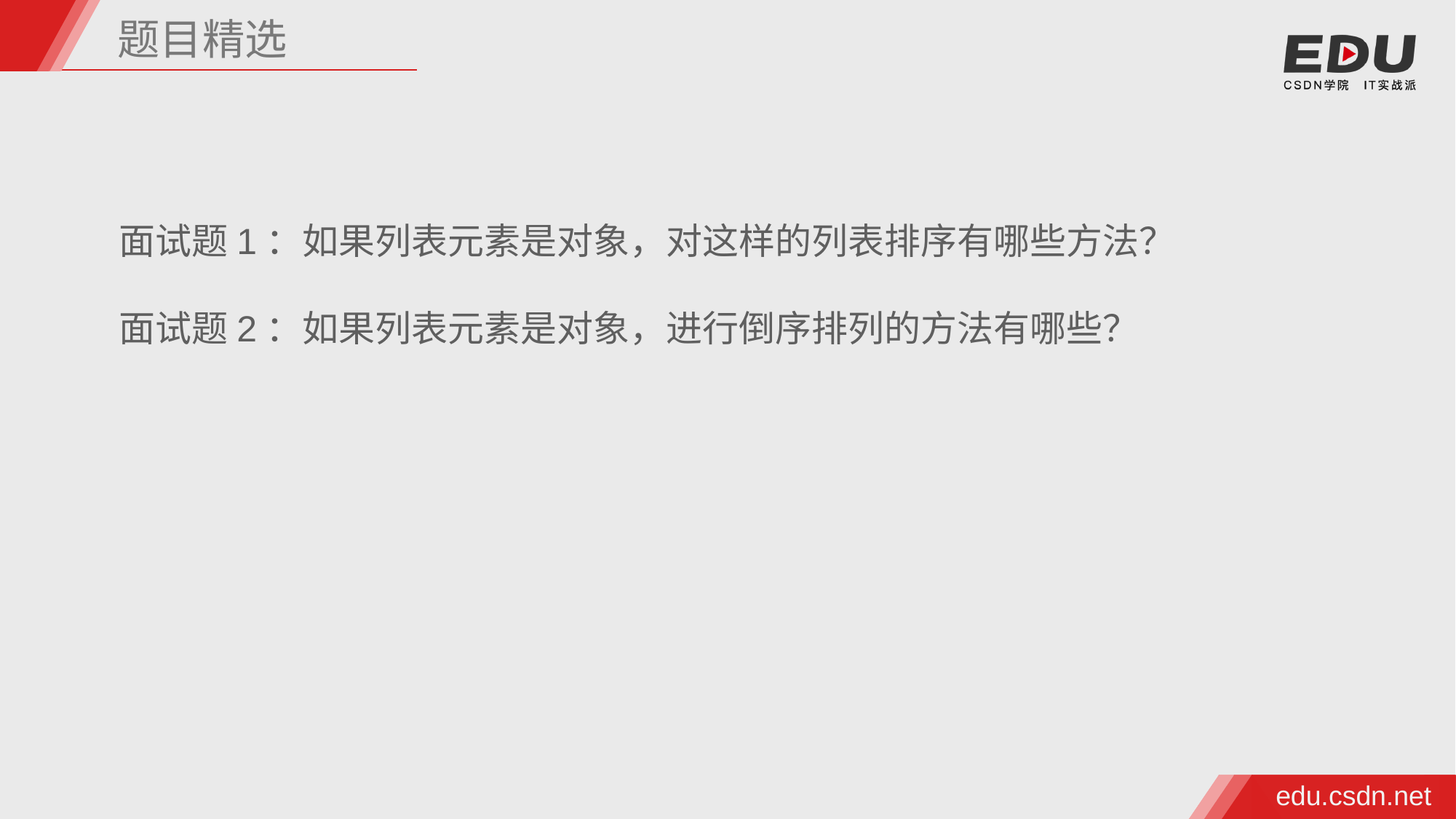

题目精选
面试题1：如果列表元素是对象，对这样的列表排序有哪些方法？
面试题2：如果列表元素是对象，进行倒序排列的方法有哪些？
edu.csdn.net